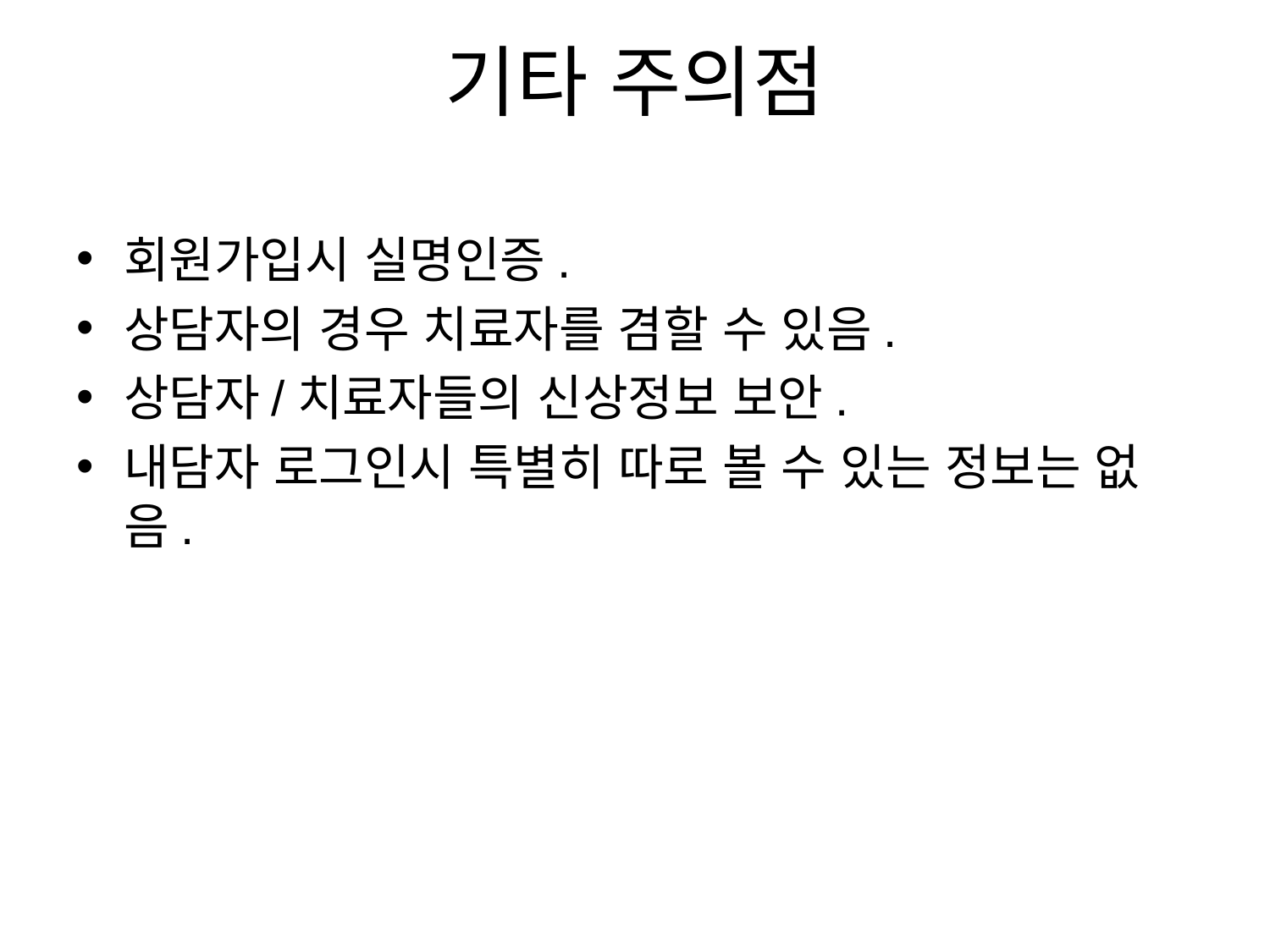

# 기타 주의점
회원가입시 실명인증.
상담자의 경우 치료자를 겸할 수 있음.
상담자/치료자들의 신상정보 보안.
내담자 로그인시 특별히 따로 볼 수 있는 정보는 없음.